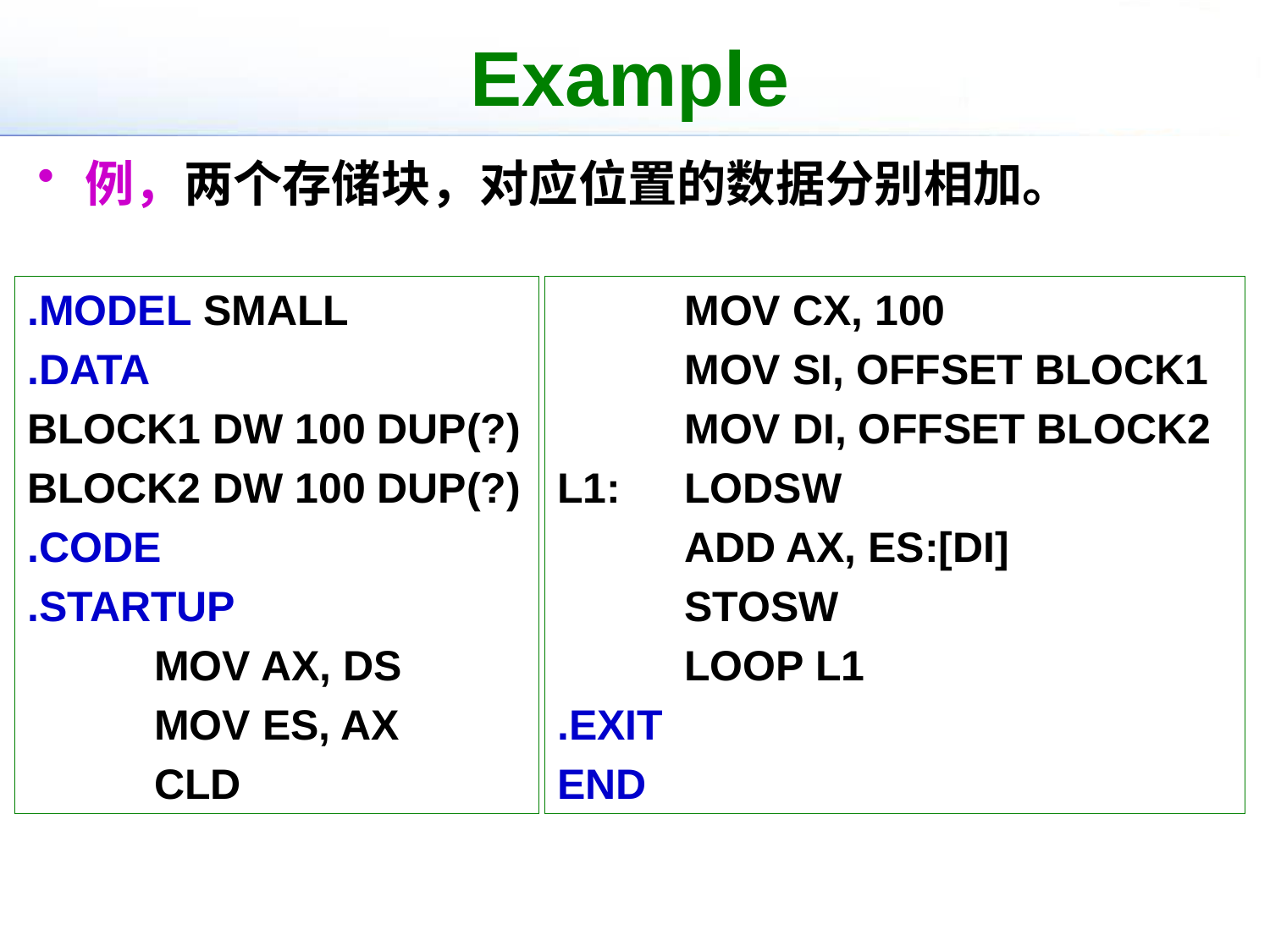

# Example
例，两个存储块，对应位置的数据分别相加。
.MODEL SMALL
.DATA
BLOCK1 DW 100 DUP(?)
BLOCK2 DW 100 DUP(?)
.CODE
.STARTUP
	MOV AX, DS
	MOV ES, AX
	CLD
	MOV CX, 100
	MOV SI, OFFSET BLOCK1
	MOV DI, OFFSET BLOCK2
L1:	LODSW
	ADD AX, ES:[DI]
	STOSW
	LOOP L1
.EXIT
END